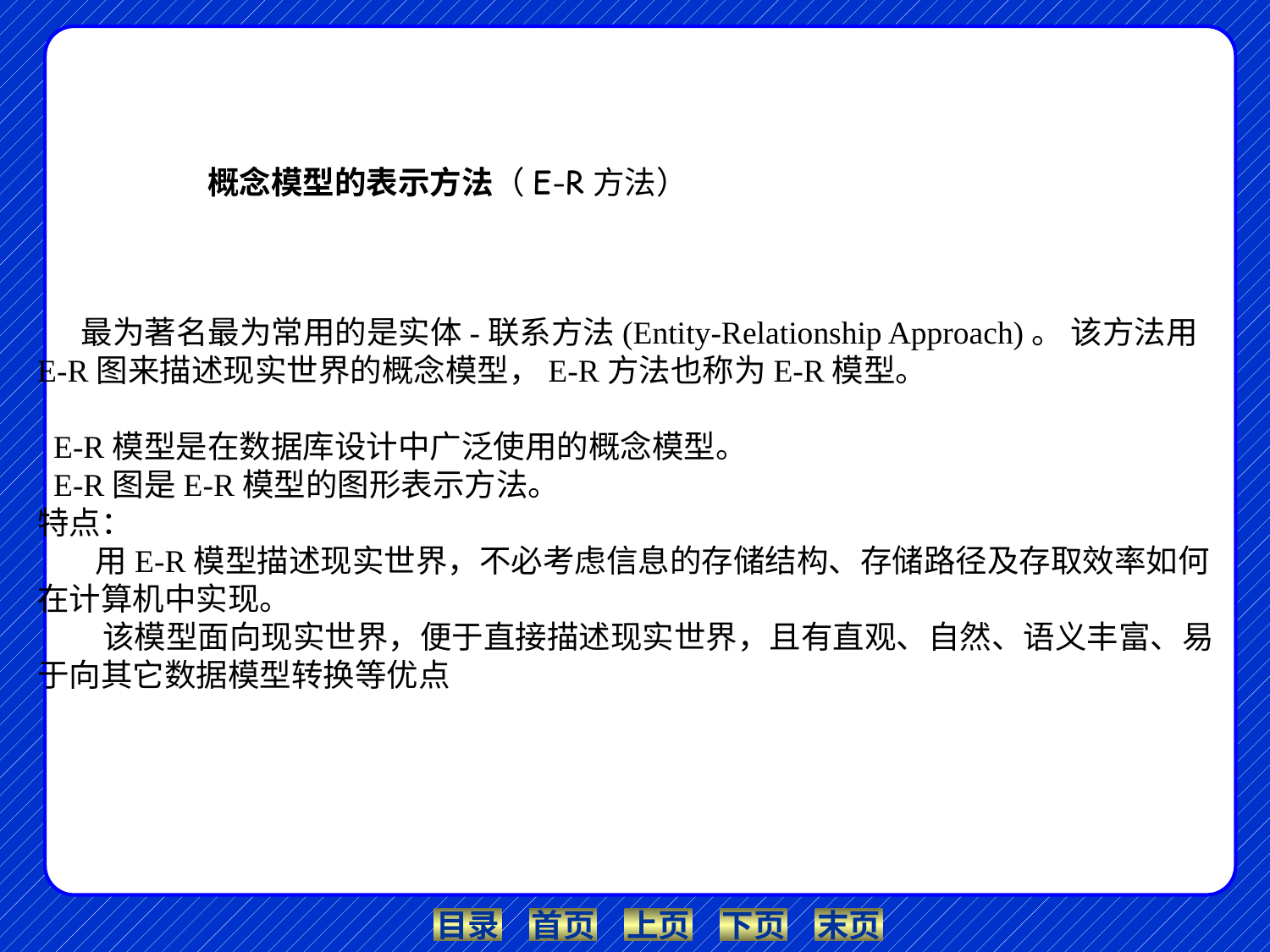

An Introduction to Database Systenm

概念模型的表示方法（E-R方法）
     最为著名最为常用的是实体-联系方法(Entity-Relationship Approach)。 该方法用E-R图来描述现实世界的概念模型，E-R方法也称为E-R模型。

  E-R模型是在数据库设计中广泛使用的概念模型。
  E-R图是E-R模型的图形表示方法。
特点：
       用E-R模型描述现实世界，不必考虑信息的存储结构、存储路径及存取效率如何在计算机中实现。
        该模型面向现实世界，便于直接描述现实世界，且有直观、自然、语义丰富、易于向其它数据模型转换等优点